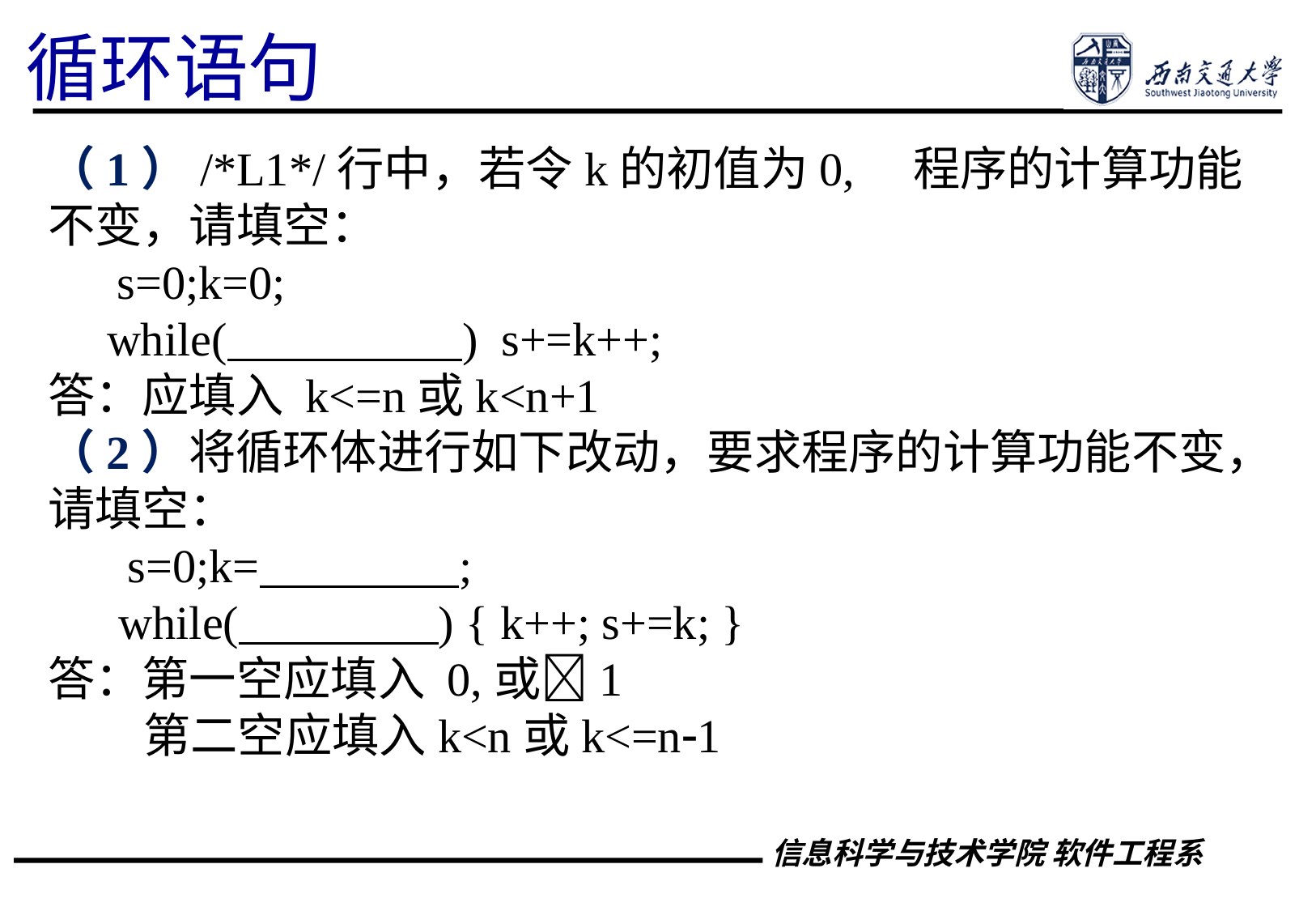

循环语句
（1）/*L1*/行中，若令k的初值为0,　程序的计算功能不变，请填空：
　 s=0;k=0;
     while(                    )  s+=k++;
答：应填入 k<=n或k<n+1
（2）将循环体进行如下改动，要求程序的计算功能不变，请填空：
　  s=0;k=                 ;
      while(                 ) { k++; s+=k; }
答：第一空应填入 0,或−1
        第二空应填入k<n或k<=n−1